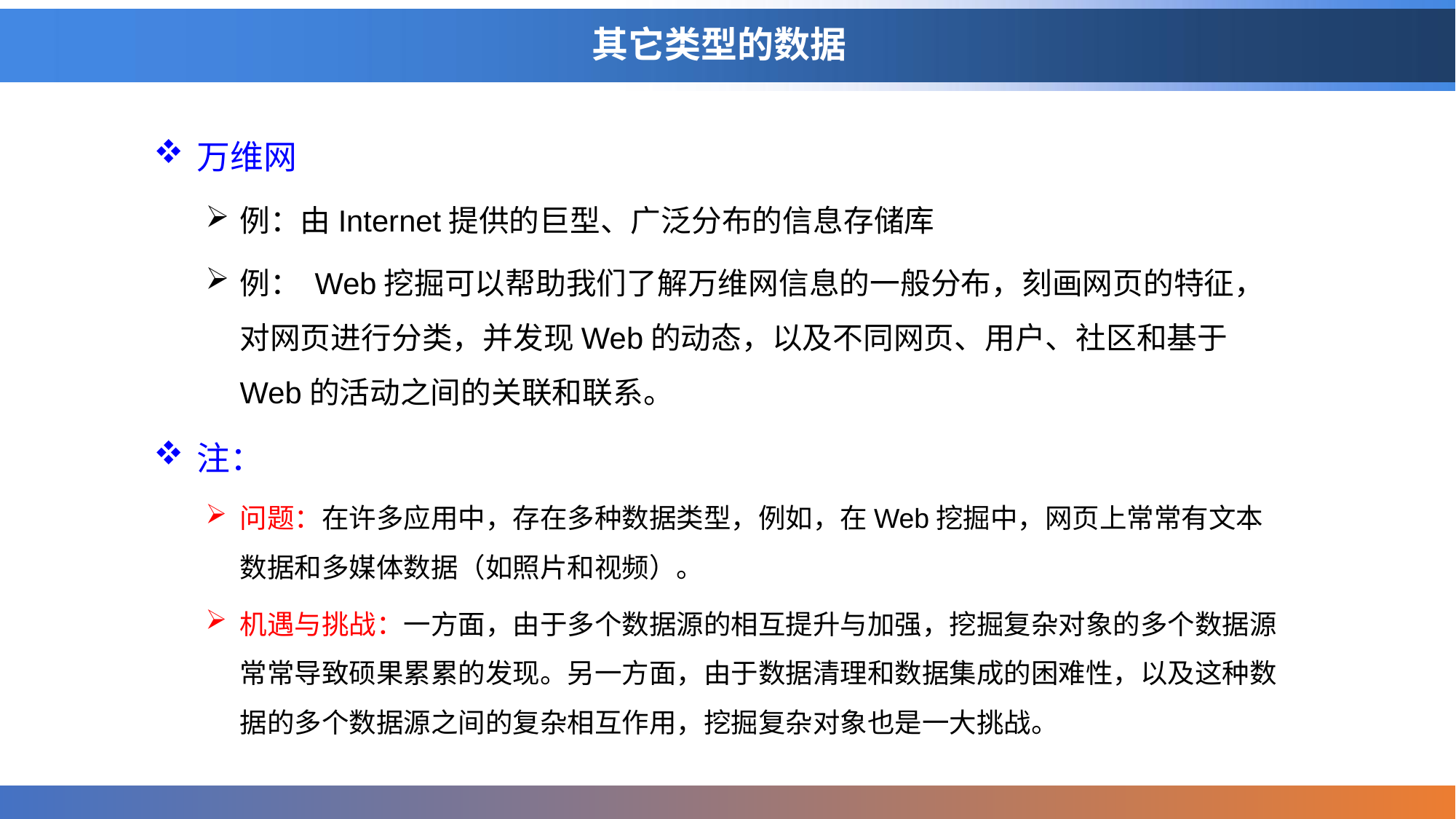

# 其它类型的数据
万维网
例：由Internet提供的巨型、广泛分布的信息存储库
例： Web挖掘可以帮助我们了解万维网信息的一般分布，刻画网页的特征，对网页进行分类，并发现Web的动态，以及不同网页、用户、社区和基于Web的活动之间的关联和联系。
注：
问题：在许多应用中，存在多种数据类型，例如，在Web挖掘中，网页上常常有文本数据和多媒体数据（如照片和视频）。
机遇与挑战：一方面，由于多个数据源的相互提升与加强，挖掘复杂对象的多个数据源常常导致硕果累累的发现。另一方面，由于数据清理和数据集成的困难性，以及这种数据的多个数据源之间的复杂相互作用，挖掘复杂对象也是一大挑战。